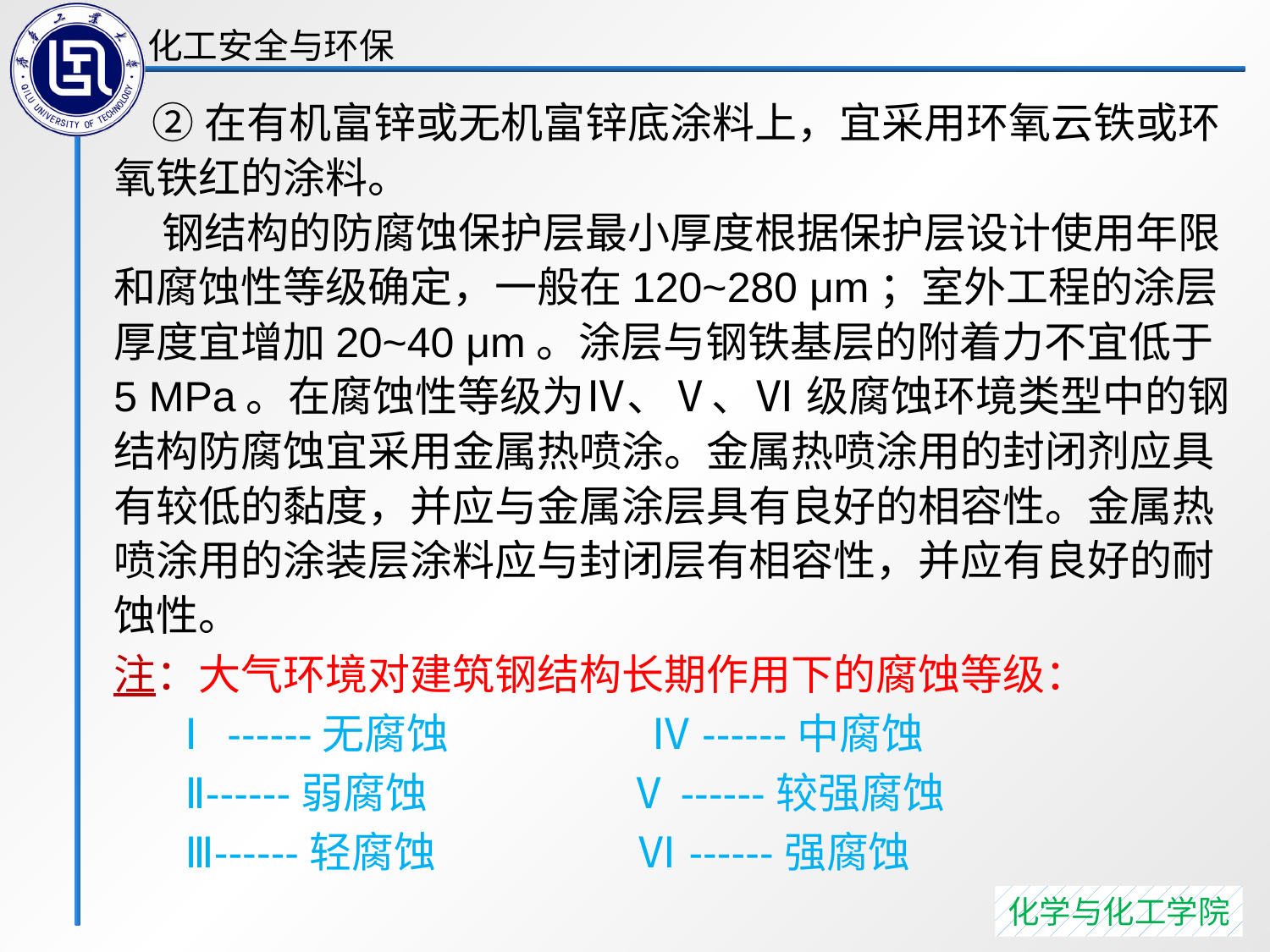

②在有机富锌或无机富锌底涂料上，宜采用环氧云铁或环氧铁红的涂料。
    钢结构的防腐蚀保护层最小厚度根据保护层设计使用年限和腐蚀性等级确定，一般在120~280 μm；室外工程的涂层厚度宜增加20~40 μm。涂层与钢铁基层的附着力不宜低于5 MPa。在腐蚀性等级为Ⅳ、Ⅴ、Ⅵ 级腐蚀环境类型中的钢结构防腐蚀宜采用金属热喷涂。金属热喷涂用的封闭剂应具有较低的黏度，并应与金属涂层具有良好的相容性。金属热喷涂用的涂装层涂料应与封闭层有相容性，并应有良好的耐蚀性。
注：大气环境对建筑钢结构长期作用下的腐蚀等级：
      Ⅰ------无腐蚀                     Ⅳ------中腐蚀
      Ⅱ------弱腐蚀                     Ⅴ------较强腐蚀
      Ⅲ------轻腐蚀                     Ⅵ------强腐蚀